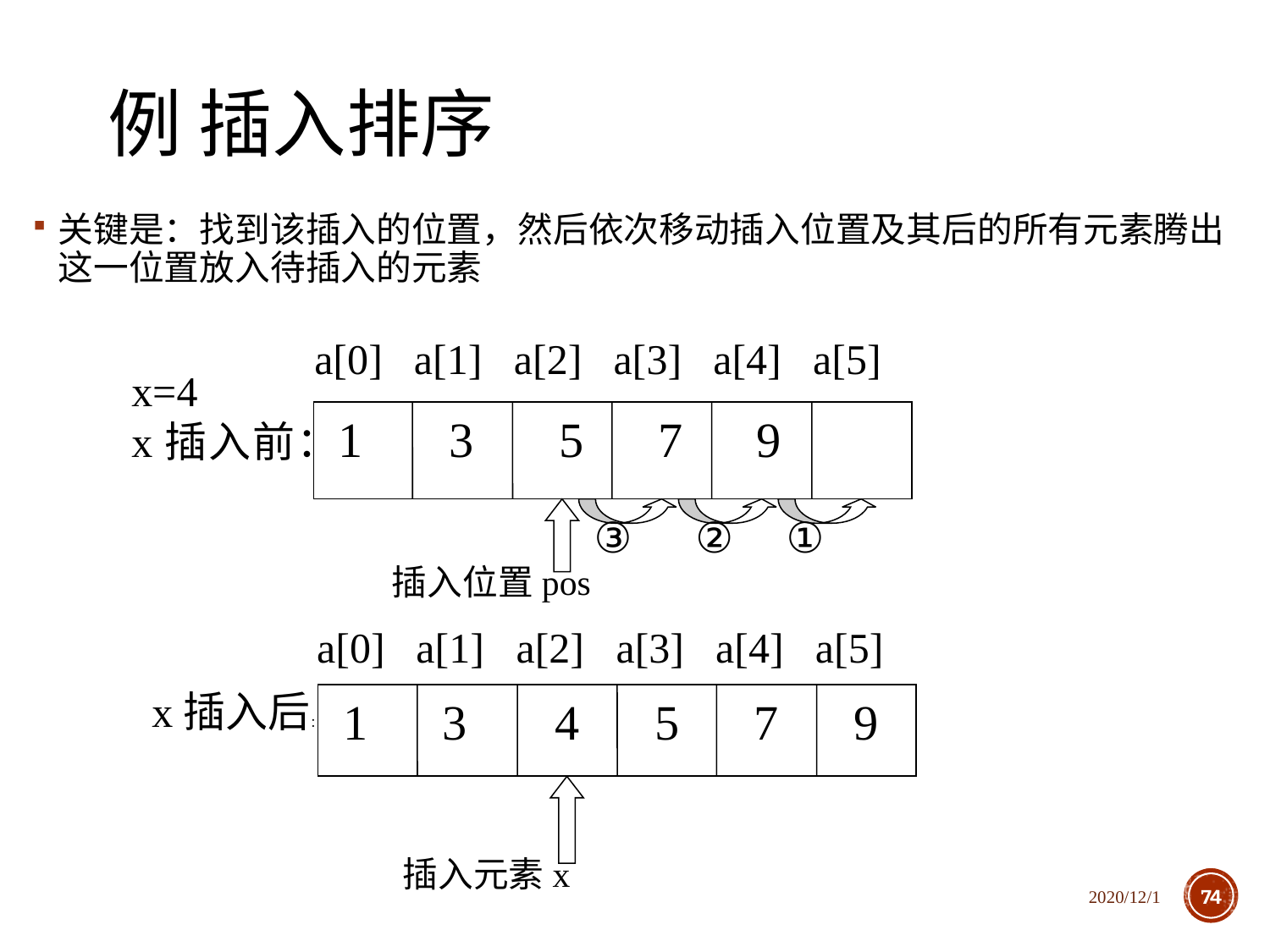

# 例 插入排序
关键是：找到该插入的位置，然后依次移动插入位置及其后的所有元素腾出这一位置放入待插入的元素
a[0]
a[1]
a[2]
a[3]
a[4]
a[5]
x=4
x插入前：
 1       3       5      7      9

③      ②     ①

插入位置pos

a[0]
a[1]
a[2]
a[3]
a[4]
a[5]
   x插入后：

 1      3       4      5      7      9

插入元素x

2020/12/1
74